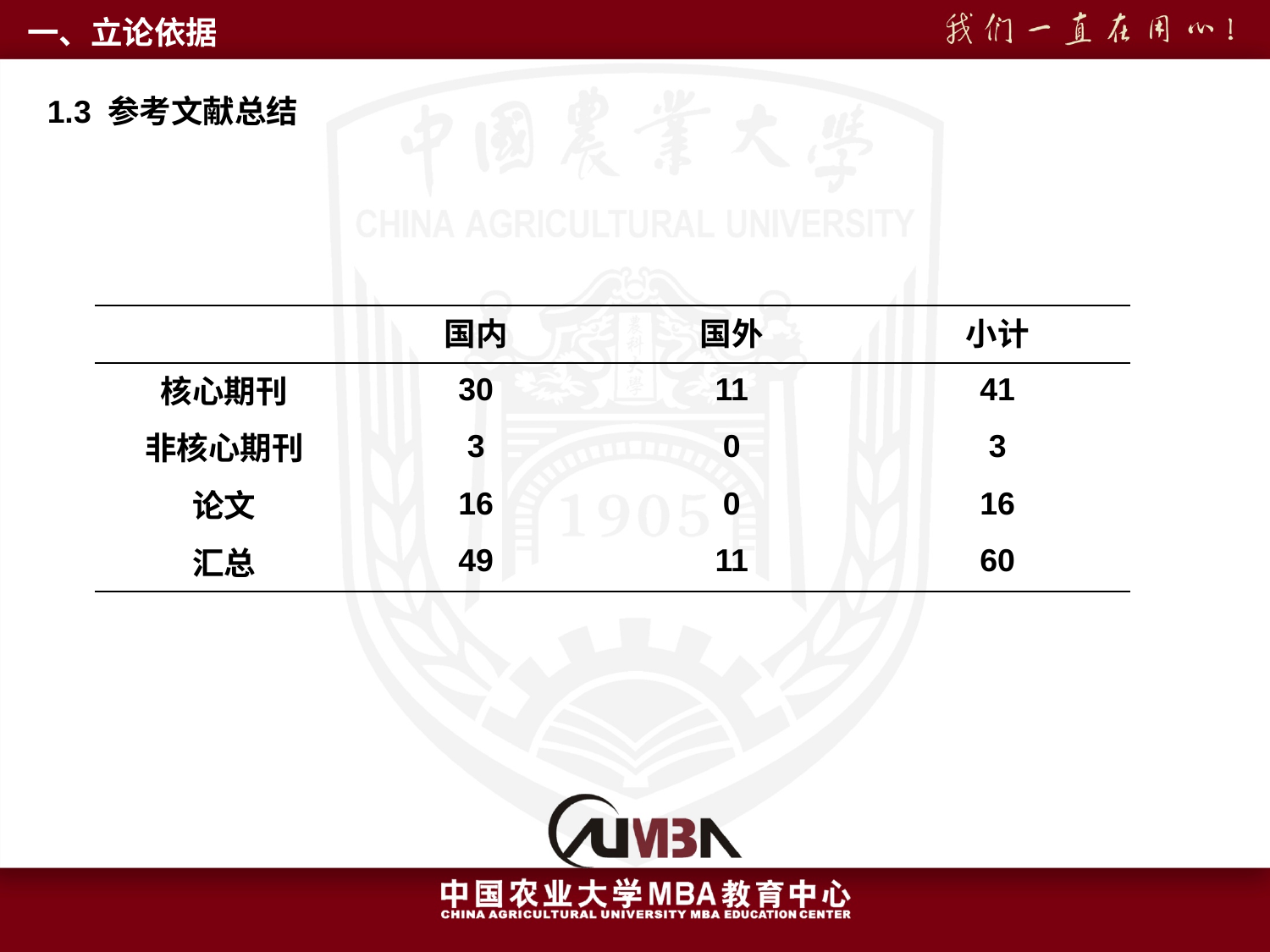

一、立论依据
1.3 参考文献总结
|  | 国内 | 国外 | 小计 |
| --- | --- | --- | --- |
| 核心期刊 | 30 | 11 | 41 |
| 非核心期刊 | 3 | 0 | 3 |
| 论文 | 16 | 0 | 16 |
| 汇总 | 49 | 11 | 60 |